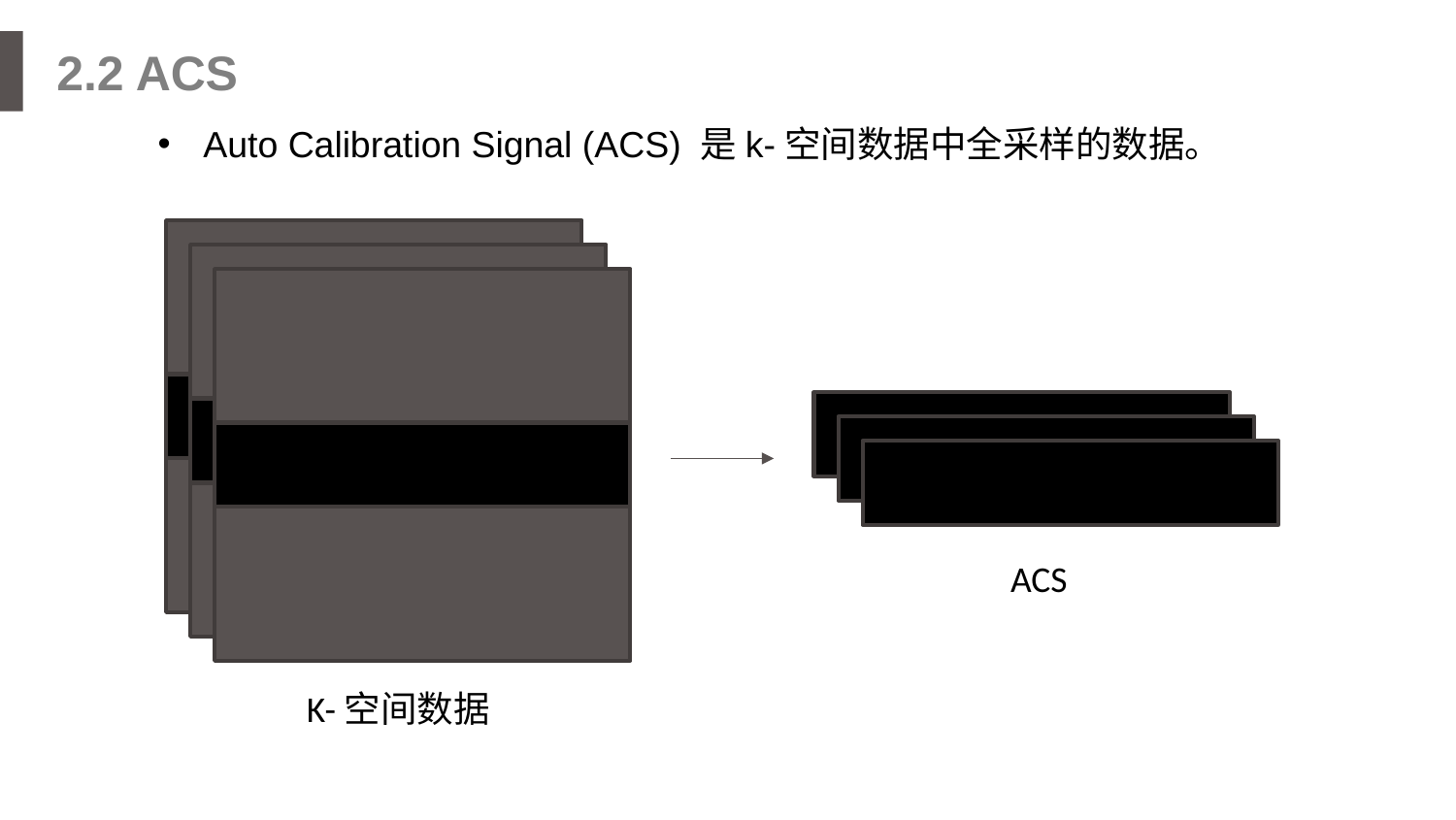

2.2 ACS
Auto Calibration Signal (ACS) 是k-空间数据中全采样的数据。

ACS

K-空间数据